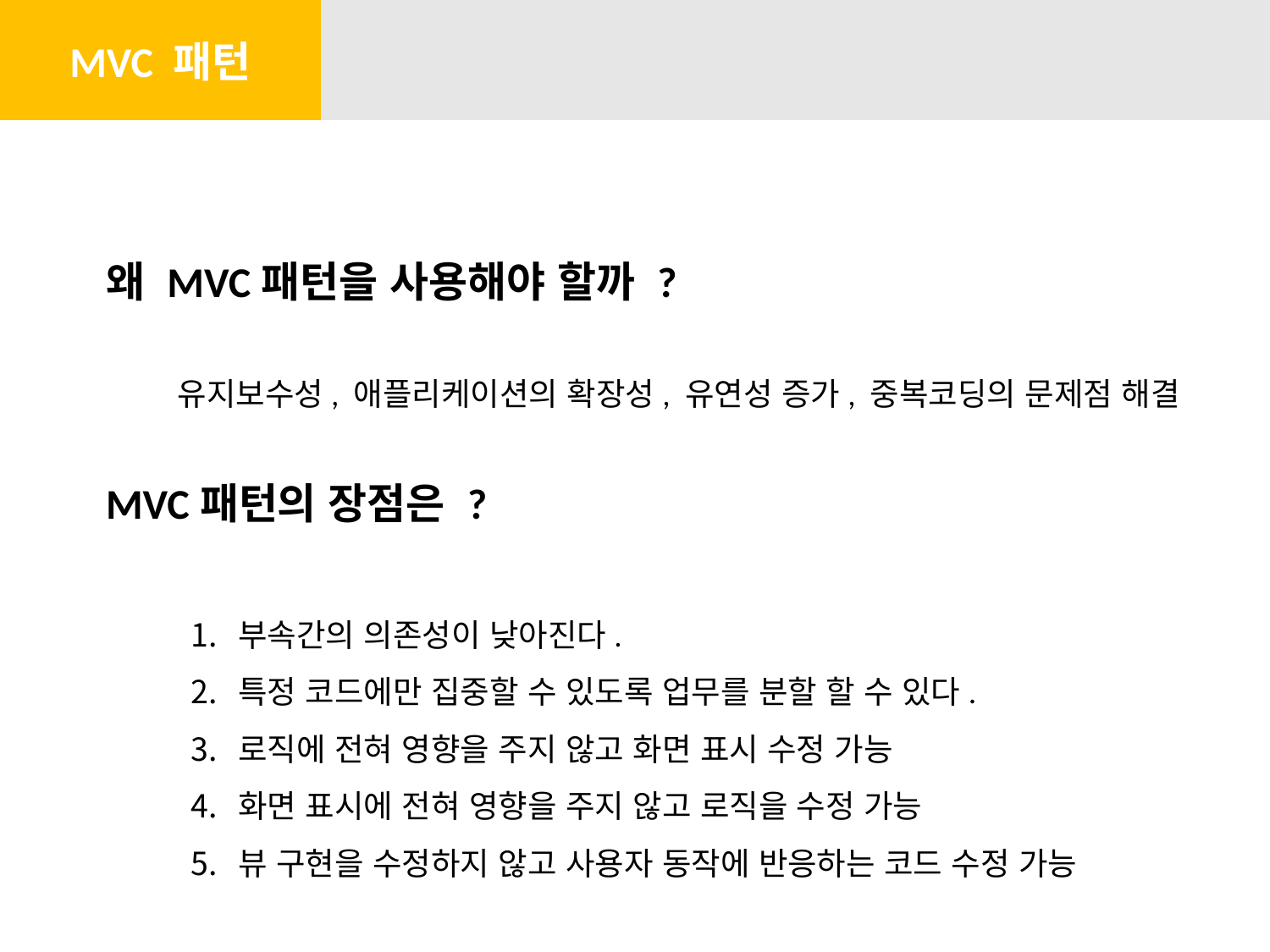

MVC 패턴

왜 MVC패턴을 사용해야 할까 ?
유지보수성, 애플리케이션의 확장성, 유연성 증가, 중복코딩의 문제점 해결
MVC패턴의 장점은 ?
부속간의 의존성이 낮아진다.
특정 코드에만 집중할 수 있도록 업무를 분할 할 수 있다.
로직에 전혀 영향을 주지 않고 화면 표시 수정 가능
화면 표시에 전혀 영향을 주지 않고 로직을 수정 가능
뷰 구현을 수정하지 않고 사용자 동작에 반응하는 코드 수정 가능